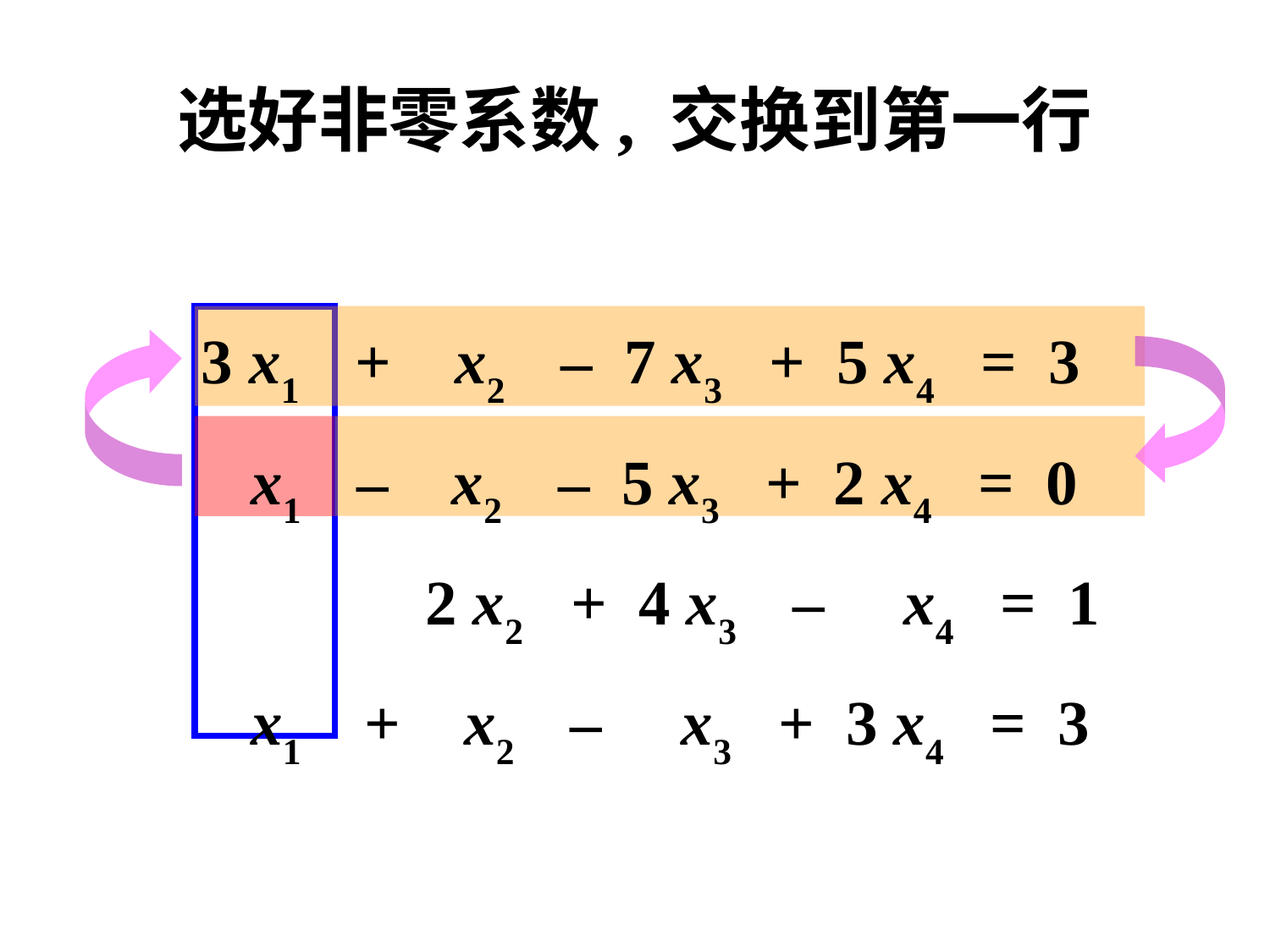

# 选好非零系数, 交换到第一行
        3 x1      +    x2      –  7 x3     +  5 x4     =  3
           x1      –    x2      –  5 x3     +  2 x4     =  0
                      2 x2   +  4 x3      –     x4     =  1
           x1    +    x2      –     x3     +  3 x4     =  3